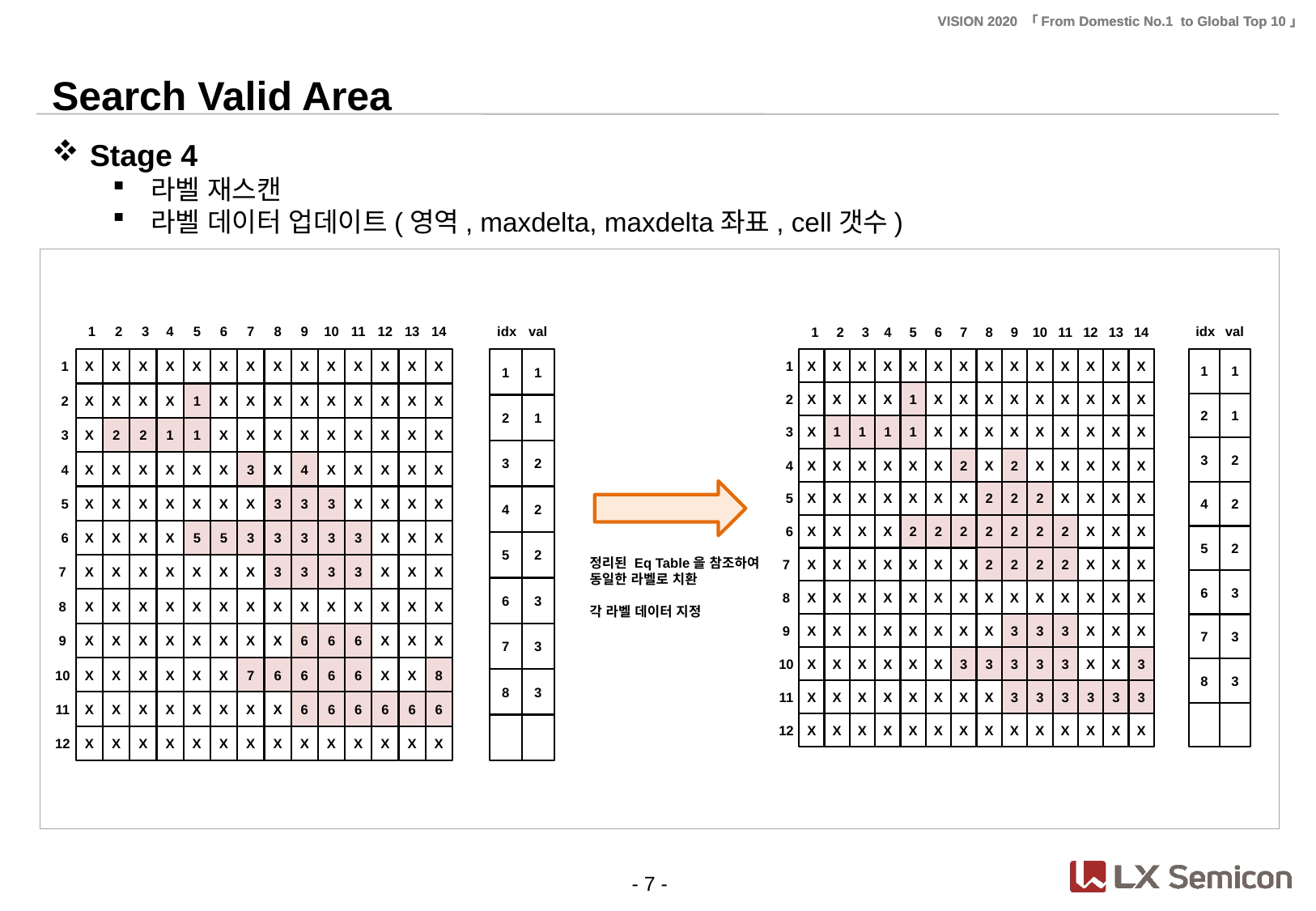

Search Valid Area
Stage 4
라벨 재스캔
라벨 데이터 업데이트(영역, maxdelta, maxdelta좌표, cell갯수)

idx
val
1
2
3
4
5
6
7
8
9
10
11
12
13
14
1
X
X
X
X
X
X
X
X
X
X
X
X
X
X
2
X
X
X
X
1
X
X
X
X
X
X
X
X
X
3
X
2
2
1
1
X
X
X
X
X
X
X
X
X
4
X
X
X
X
X
X
3
X
4
X
X
X
X
X
5
X
X
X
X
X
X
X
3
3
3
X
X
X
X
6
X
X
X
X
5
5
3
3
3
3
3
X
X
X
7
X
X
X
X
X
X
X
3
3
3
3
X
X
X
8
X
X
X
X
X
X
X
X
X
X
X
X
X
X
9
X
X
X
X
X
X
X
X
6
6
6
X
X
X
10
X
X
X
X
X
X
7
6
6
6
6
X
X
8
11
X
X
X
X
X
X
X
X
6
6
6
6
6
6
12
X
X
X
X
X
X
X
X
X
X
X
X
X
X
1
1
2
1
3
2
4
2
5
2
6
3
7
3
8
3

idx
val
1
2
3
4
5
6
7
8
9
10
11
12
13
14
1
X
X
X
X
X
X
X
X
X
X
X
X
X
X
2
X
X
X
X
1
X
X
X
X
X
X
X
X
X
3
X
1
1
1
1
X
X
X
X
X
X
X
X
X
4
X
X
X
X
X
X
2
X
2
X
X
X
X
X
5
X
X
X
X
X
X
X
2
2
2
X
X
X
X
6
X
X
X
X
2
2
2
2
2
2
2
X
X
X
7
X
X
X
X
X
X
X
2
2
2
2
X
X
X
8
X
X
X
X
X
X
X
X
X
X
X
X
X
X
9
X
X
X
X
X
X
X
X
3
3
3
X
X
X
10
X
X
X
X
X
X
3
3
3
3
3
X
X
3
11
X
X
X
X
X
X
X
X
3
3
3
3
3
3
12
X
X
X
X
X
X
X
X
X
X
X
X
X
X
1
1
2
1
3
2
4
2
5
2
6
3
7
3
8
3

정리된 Eq Table을 참조하여
동일한 라벨로 치환

각 라벨 데이터 지정